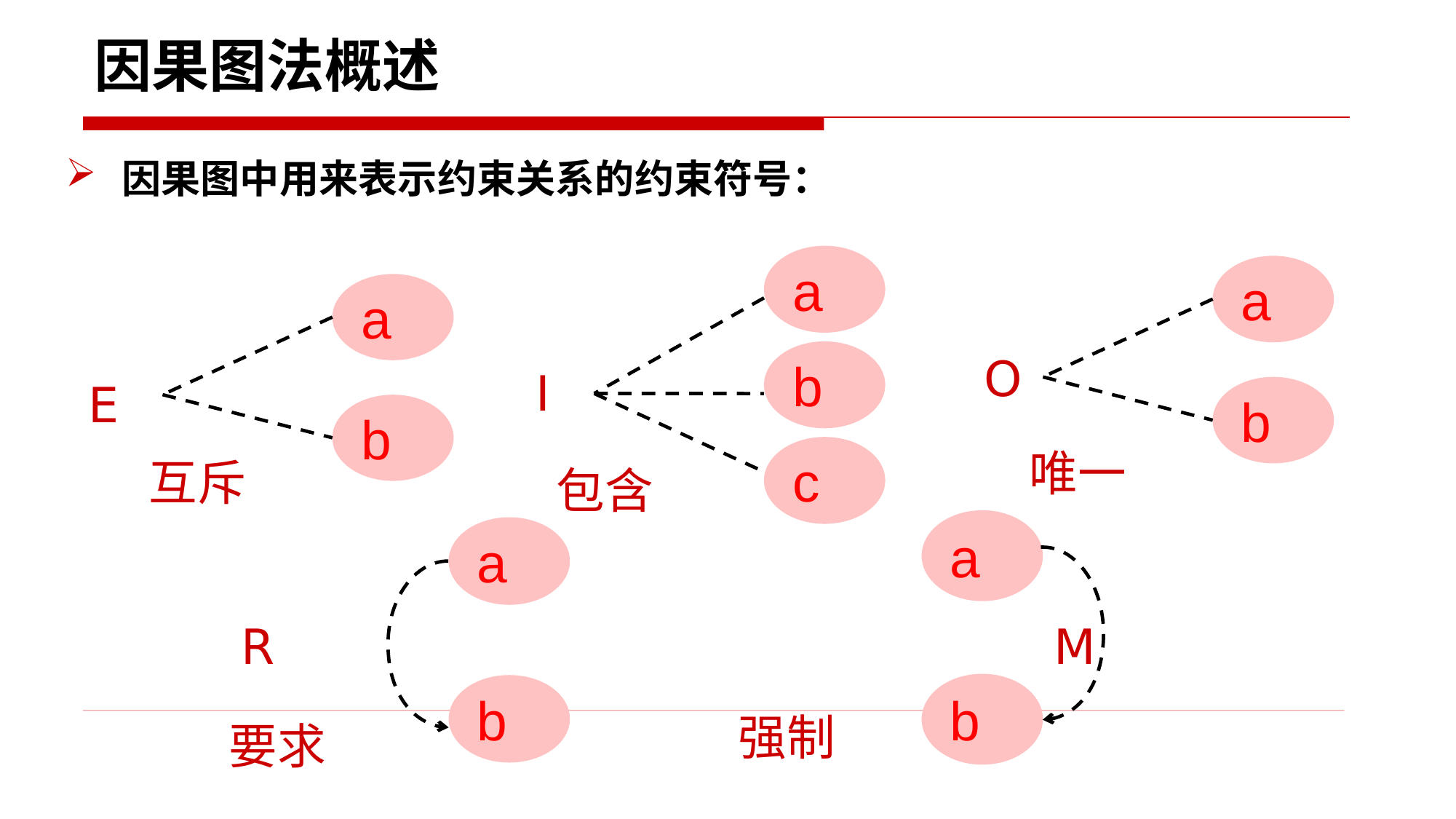

因果图法概述
因果图中用来表示约束关系的约束符号：
a
a
a

b
O
I
E

b

b
c
唯一
互斥
包含
a
a

M
R
b
b
强制
要求